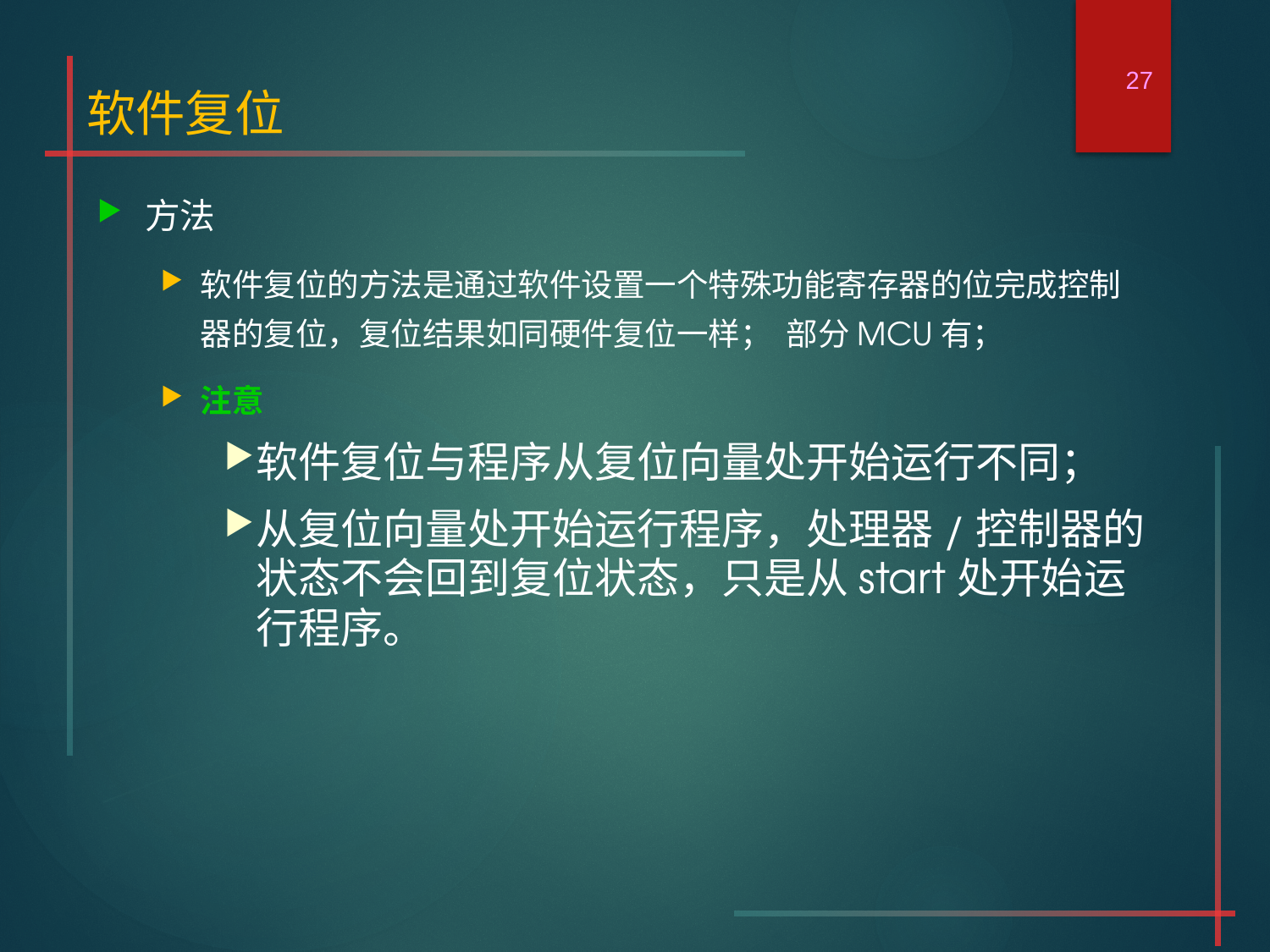

27
# 软件复位
方法
软件复位的方法是通过软件设置一个特殊功能寄存器的位完成控制器的复位，复位结果如同硬件复位一样；  部分MCU有；
注意
软件复位与程序从复位向量处开始运行不同；
从复位向量处开始运行程序，处理器/控制器的状态不会回到复位状态，只是从start处开始运行程序。